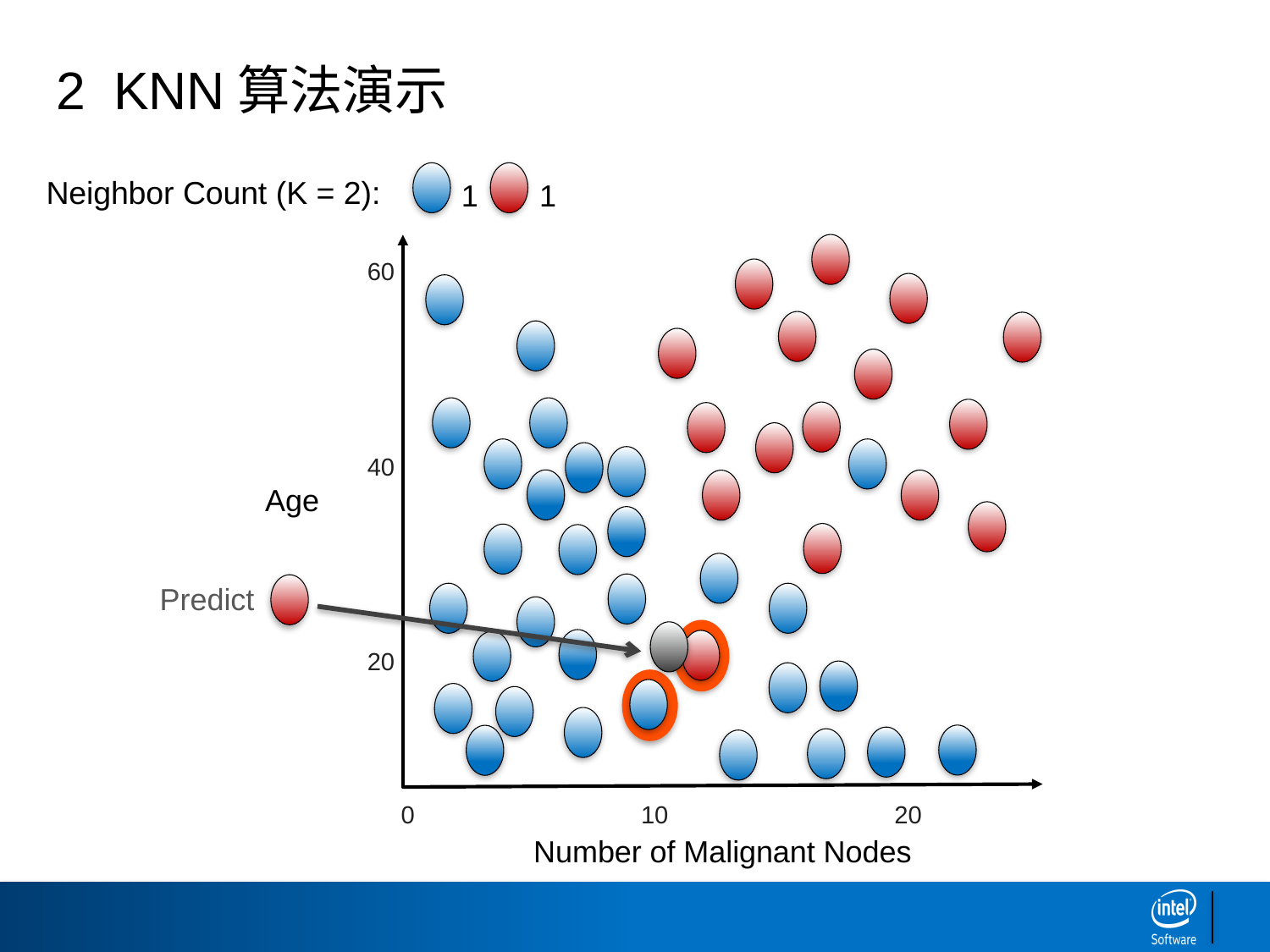

2  KNN算法演示
Neighbor Count (K = 2):
1
1

60

40

Age

Predict

20

0
10
20
Number of Malignant Nodes